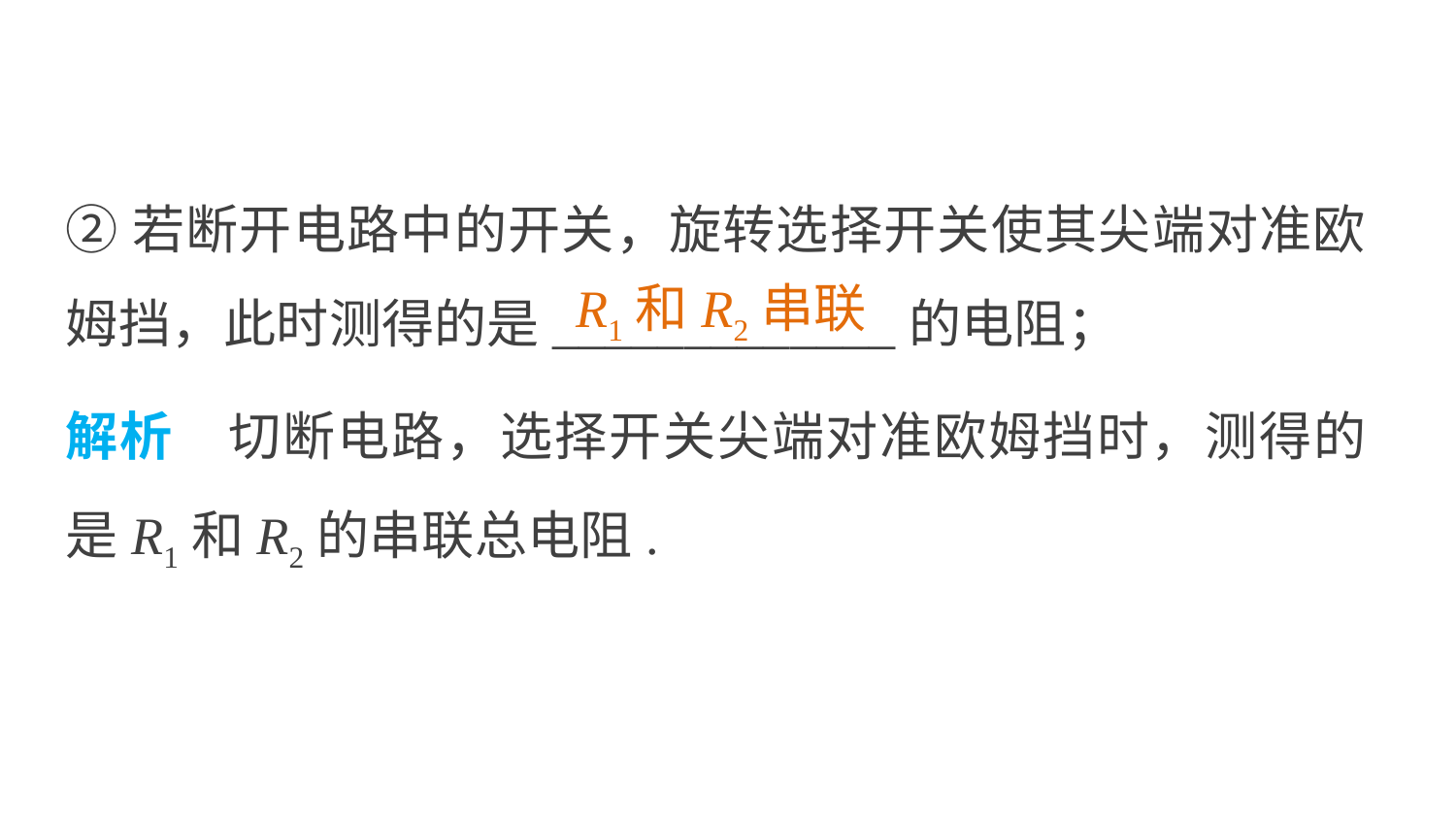

②若断开电路中的开关，旋转选择开关使其尖端对准欧姆挡，此时测得的是_____________的电阻；
R1和R2串联
解析　切断电路，选择开关尖端对准欧姆挡时，测得的是R1和R2的串联总电阻.